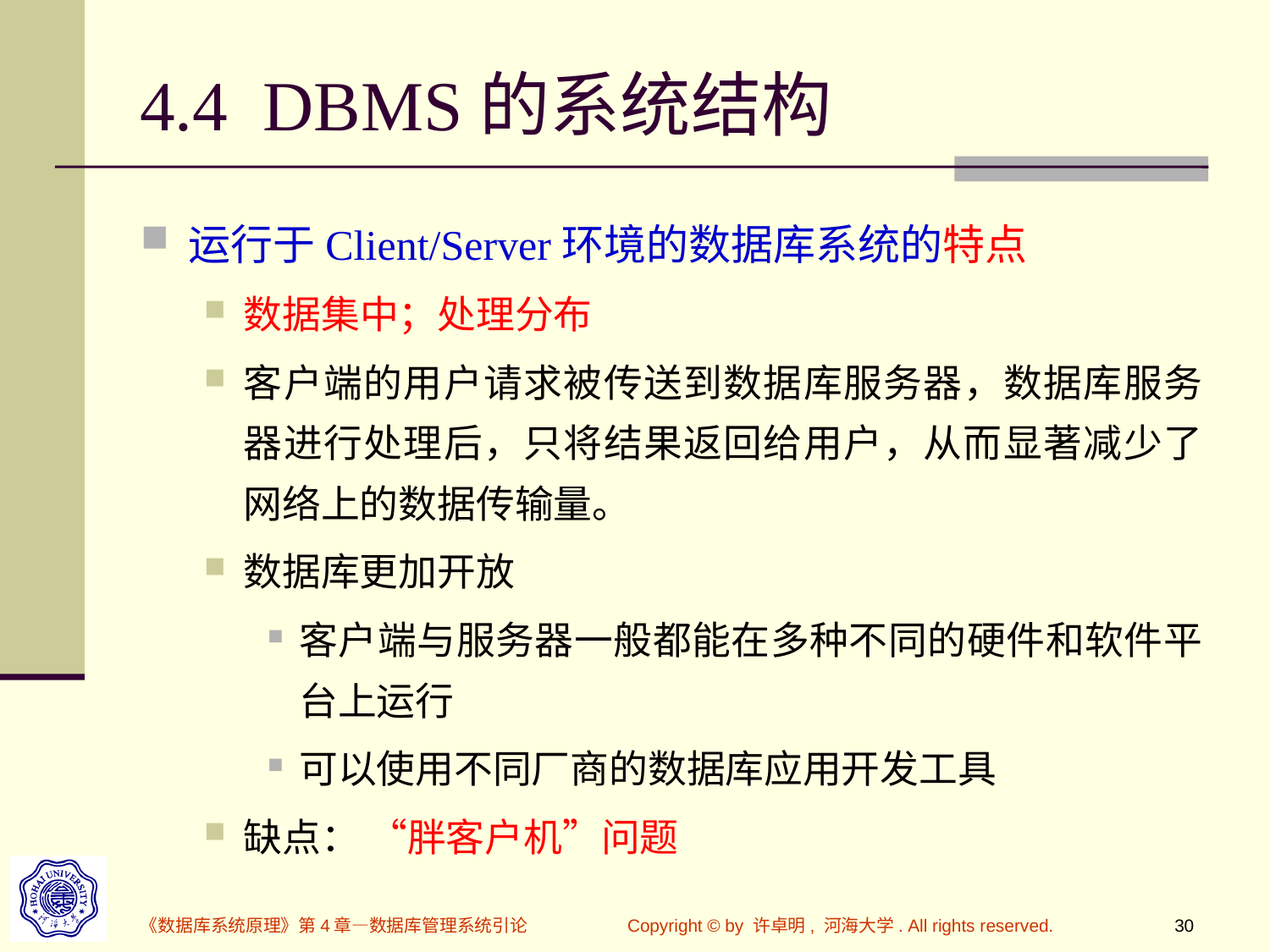

# 4.4  DBMS的系统结构
运行于Client/Server环境的数据库系统的特点
数据集中；处理分布
客户端的用户请求被传送到数据库服务器，数据库服务器进行处理后，只将结果返回给用户，从而显著减少了网络上的数据传输量。
数据库更加开放
客户端与服务器一般都能在多种不同的硬件和软件平台上运行
可以使用不同厂商的数据库应用开发工具
缺点： “胖客户机”问题
《数据库系统原理》第4章—数据库管理系统引论
Copyright © by 许卓明, 河海大学. All rights reserved.
30